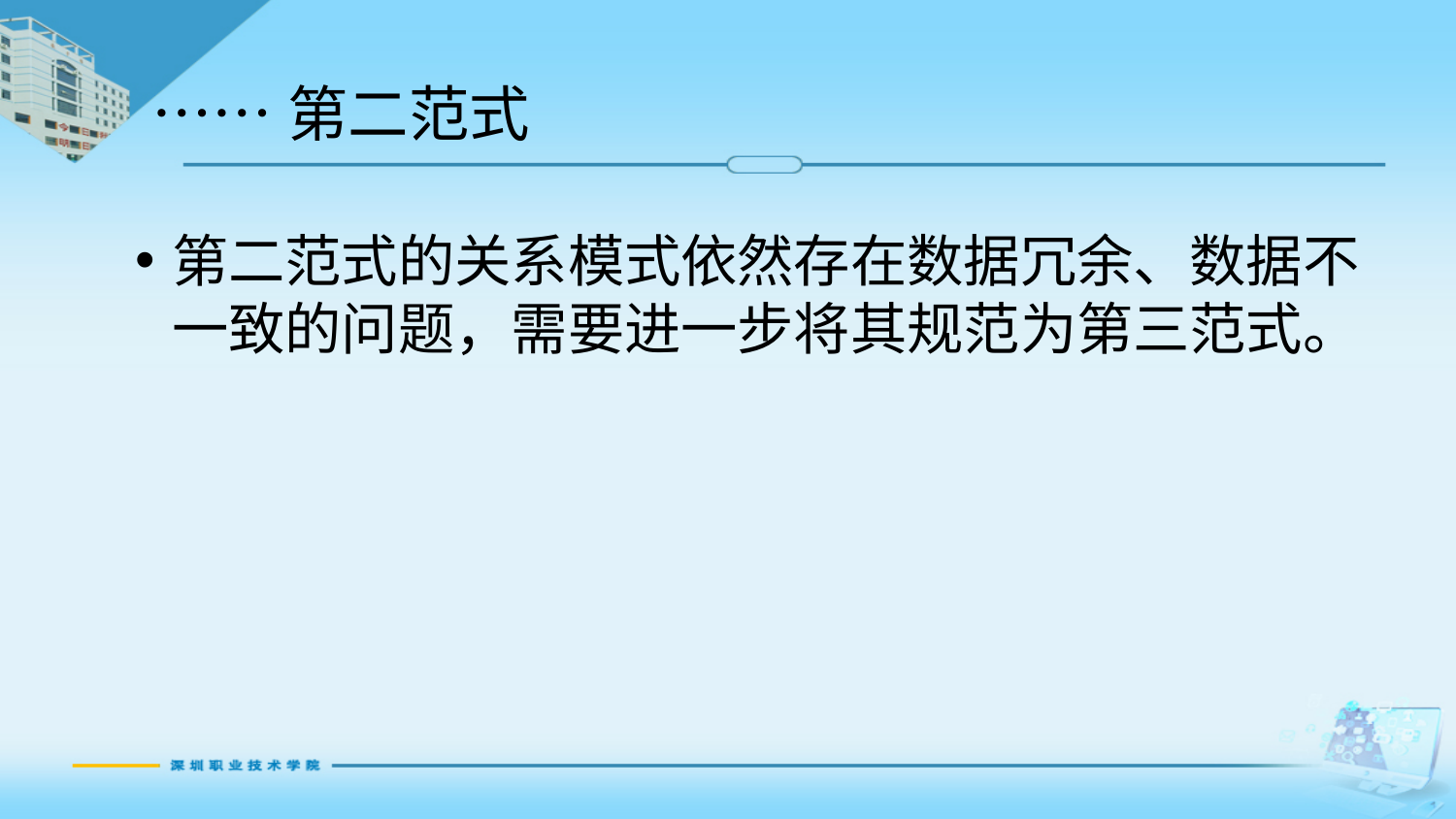

# ……第二范式
第二范式的关系模式依然存在数据冗余、数据不一致的问题，需要进一步将其规范为第三范式。